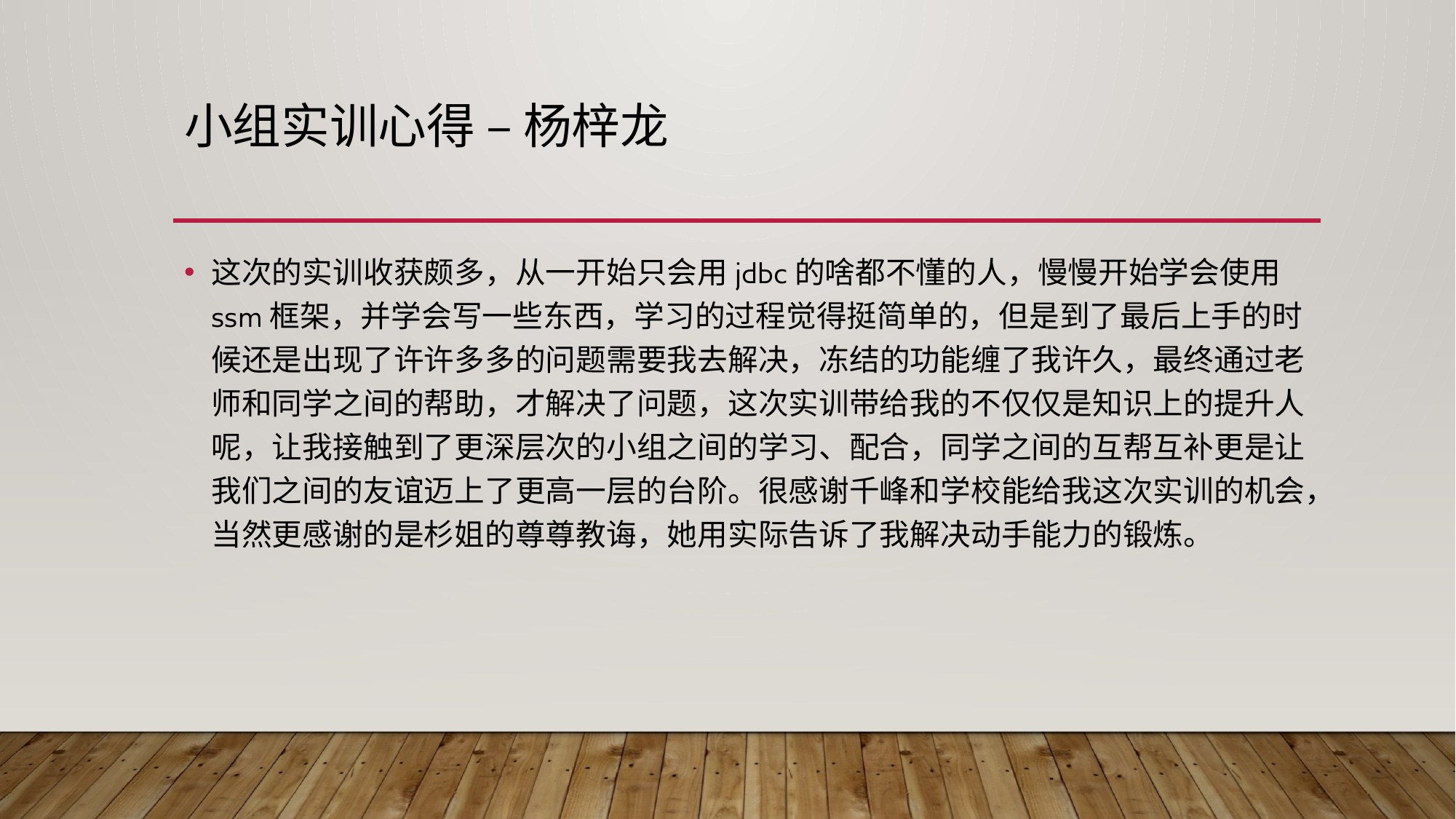

# 小组实训心得 – 杨梓龙
这次的实训收获颇多，从一开始只会用jdbc的啥都不懂的人，慢慢开始学会使用ssm框架，并学会写一些东西，学习的过程觉得挺简单的，但是到了最后上手的时候还是出现了许许多多的问题需要我去解决，冻结的功能缠了我许久，最终通过老师和同学之间的帮助，才解决了问题，这次实训带给我的不仅仅是知识上的提升人呢，让我接触到了更深层次的小组之间的学习、配合，同学之间的互帮互补更是让我们之间的友谊迈上了更高一层的台阶。很感谢千峰和学校能给我这次实训的机会，当然更感谢的是杉姐的尊尊教诲，她用实际告诉了我解决动手能力的锻炼。